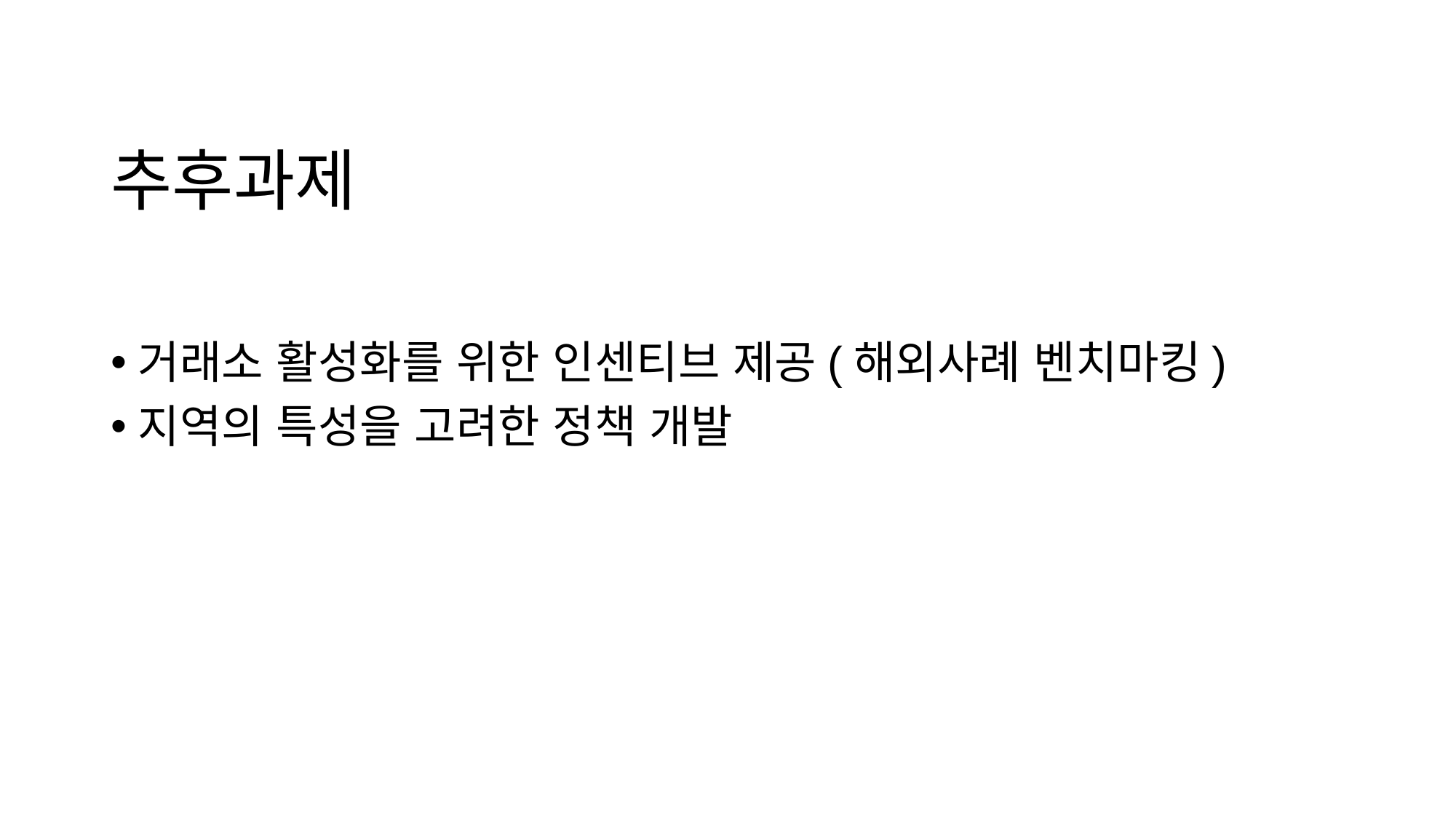

# 추후과제
거래소 활성화를 위한 인센티브 제공(해외사례 벤치마킹)
지역의 특성을 고려한 정책 개발